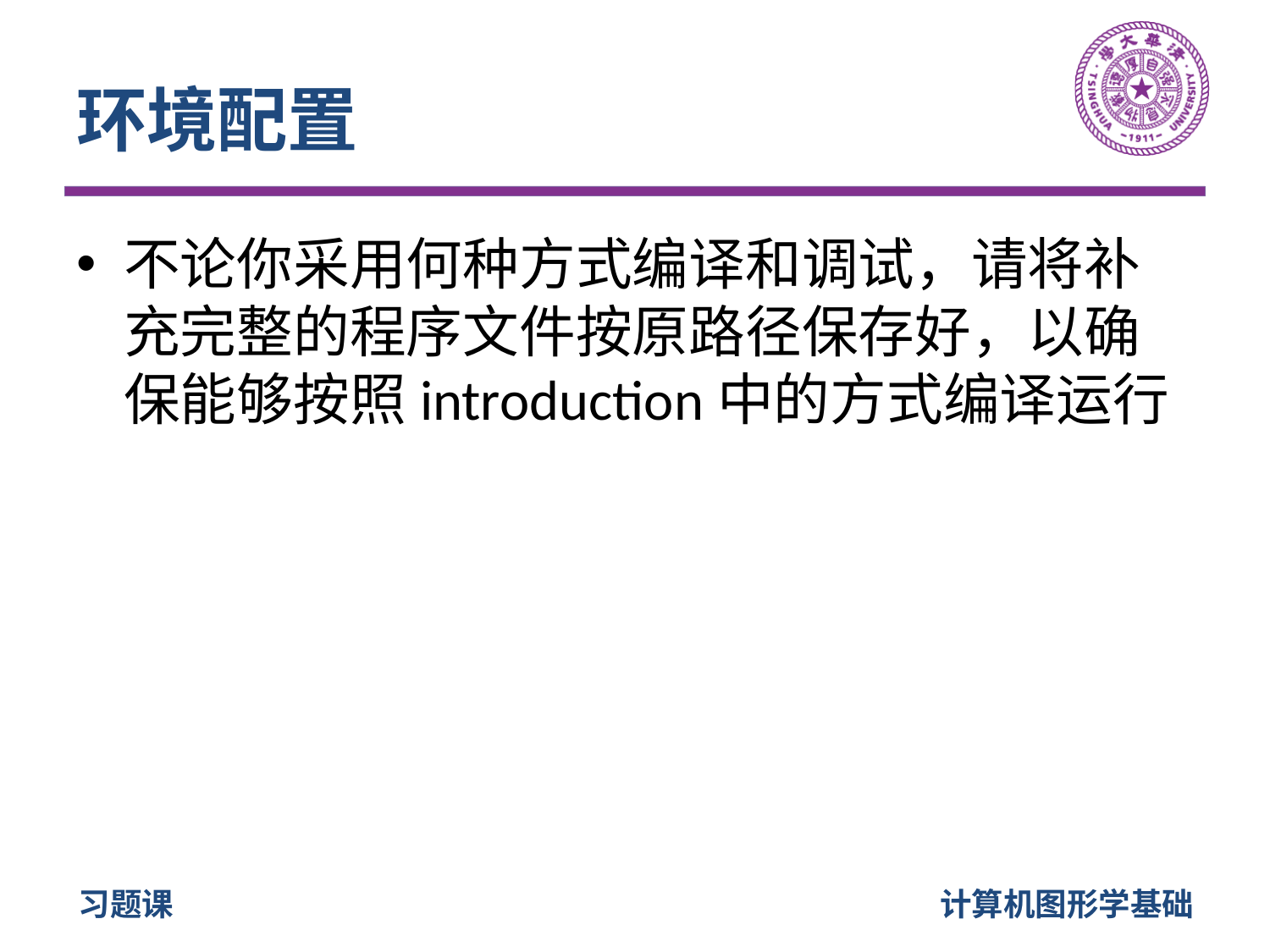

# 环境配置
不论你采用何种方式编译和调试，请将补充完整的程序文件按原路径保存好，以确保能够按照introduction中的方式编译运行